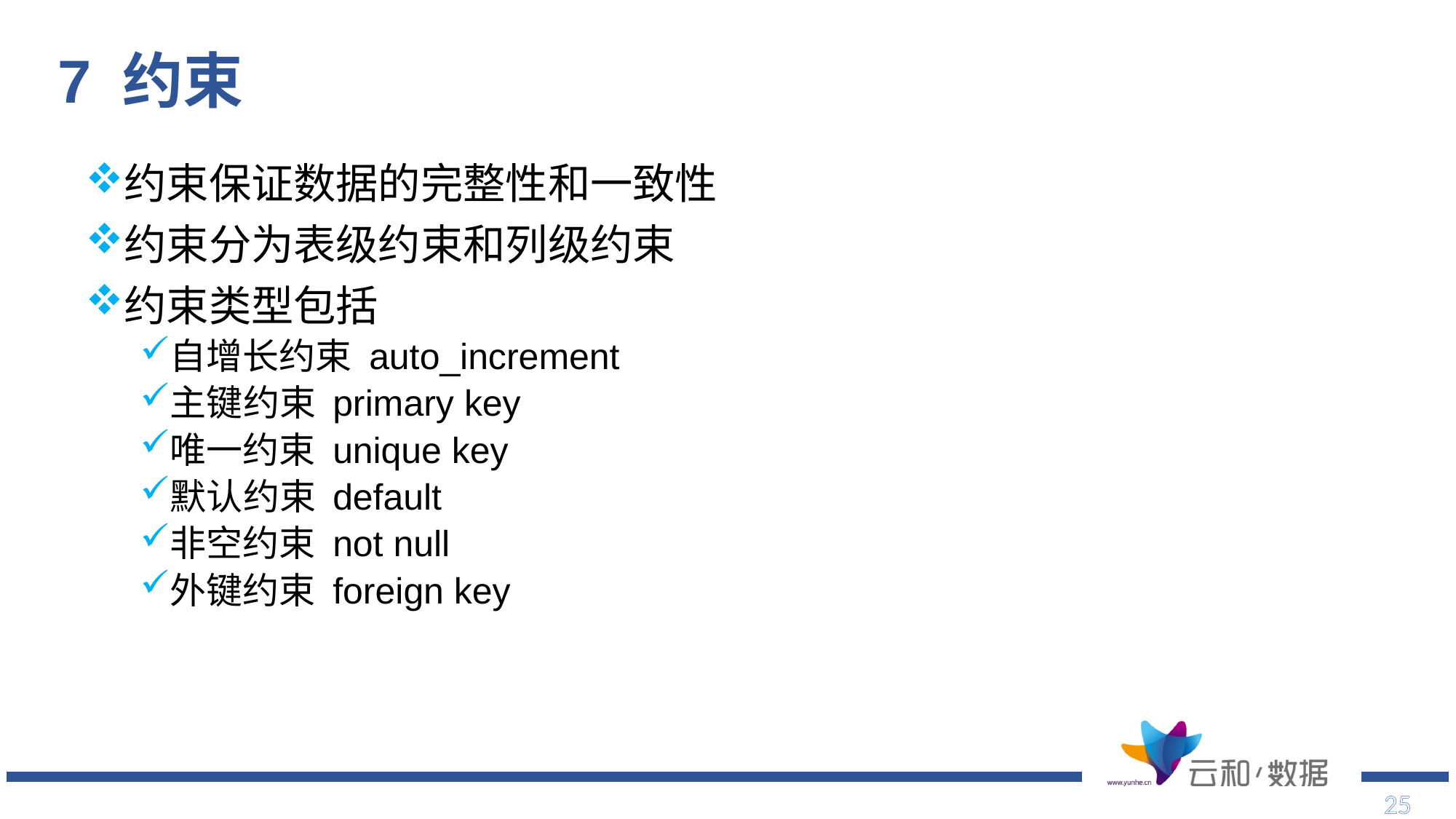

# 7 约束
约束保证数据的完整性和一致性
约束分为表级约束和列级约束
约束类型包括
自增长约束 auto_increment
主键约束 primary key
唯一约束 unique key
默认约束 default
非空约束 not null
外键约束 foreign key